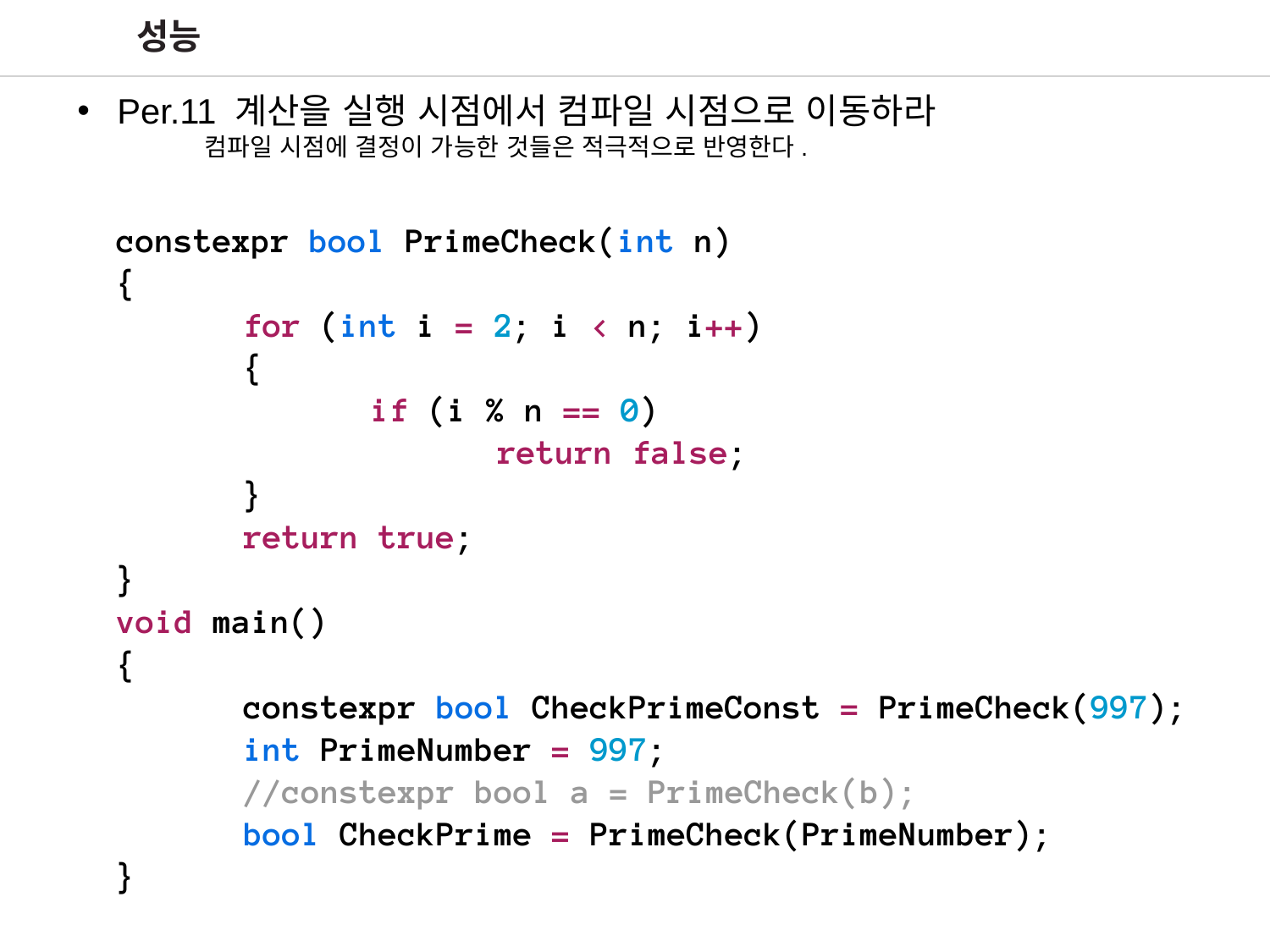

성능
Per.11 계산을 실행 시점에서 컴파일 시점으로 이동하라
	컴파일 시점에 결정이 가능한 것들은 적극적으로 반영한다.
constexpr bool PrimeCheck(int n)
{
	for (int i = 2; i < n; i++)
	{
		if (i % n == 0)
			return false;
	}
	return true;
}
void main()
{
	constexpr bool CheckPrimeConst = PrimeCheck(997);
	int PrimeNumber = 997;
	//constexpr bool a = PrimeCheck(b);
	bool CheckPrime = PrimeCheck(PrimeNumber);
}